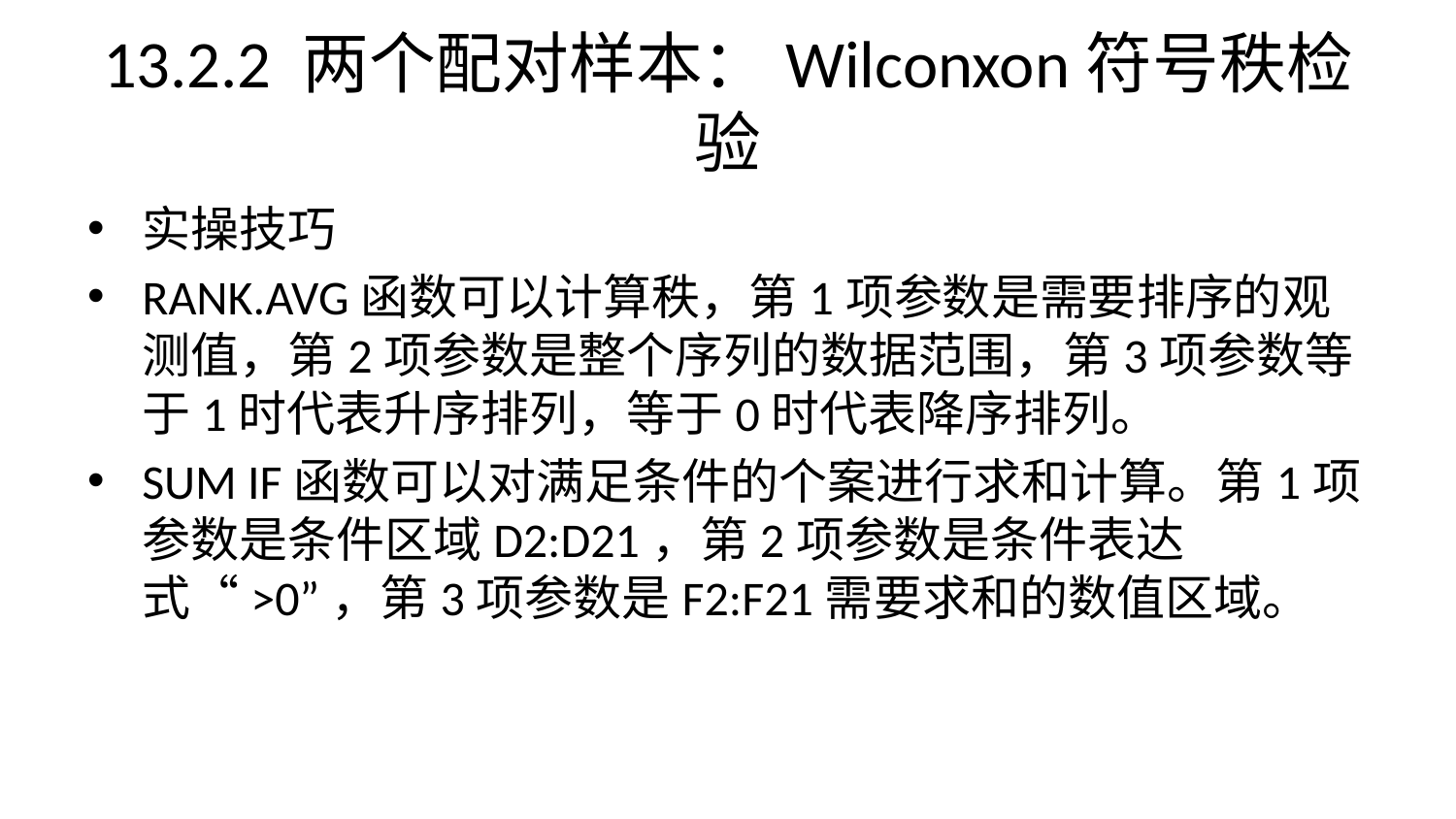

# 13.2.2 两个配对样本：Wilconxon符号秩检验
实操技巧
RANK.AVG函数可以计算秩，第1项参数是需要排序的观测值，第2项参数是整个序列的数据范围，第3项参数等于1时代表升序排列，等于0时代表降序排列。
SUM IF函数可以对满足条件的个案进行求和计算。第1项参数是条件区域D2:D21，第2项参数是条件表达式“>0”，第3项参数是F2:F21需要求和的数值区域。